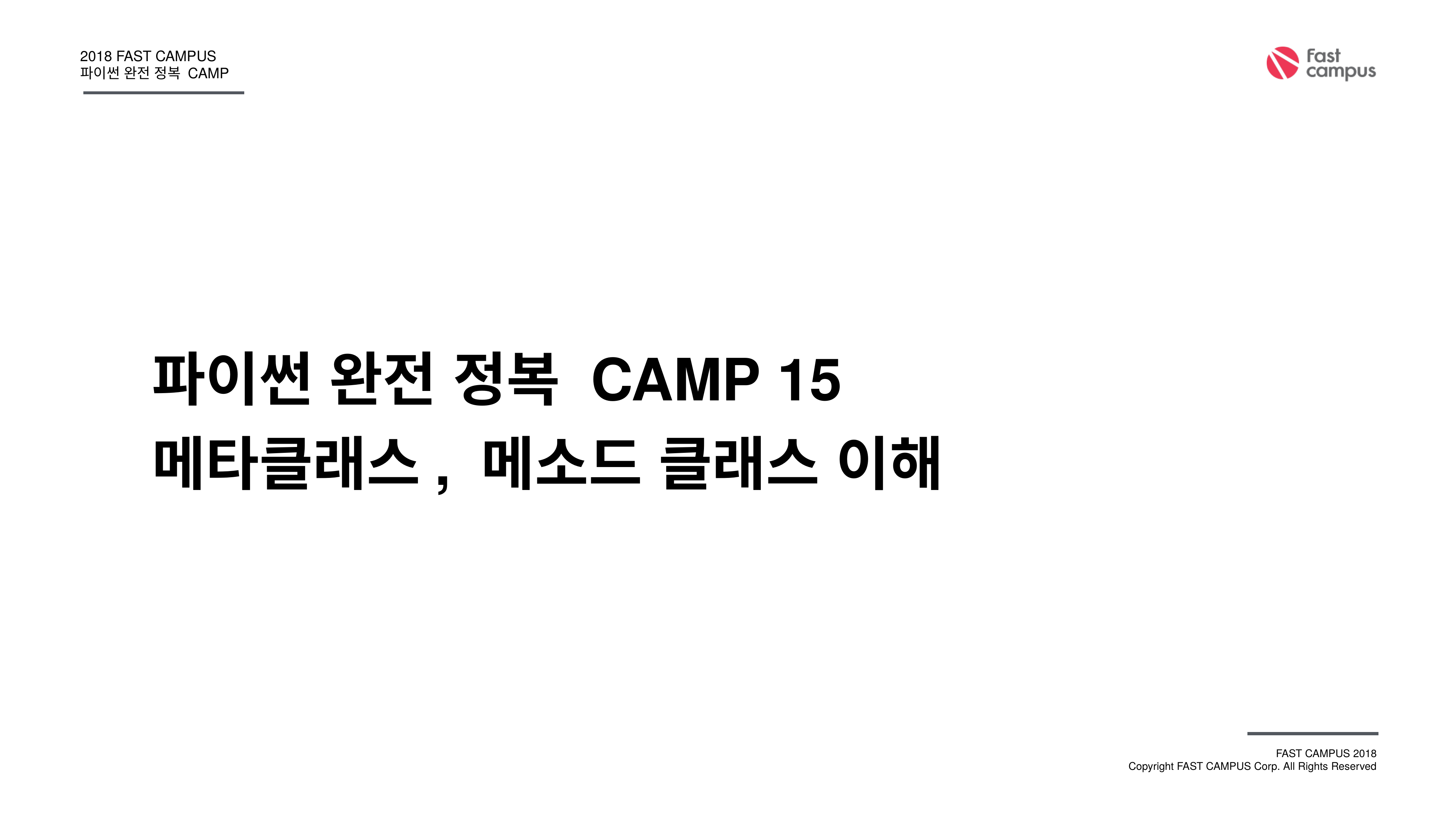

파이썬 완전 정복 CAMP 15
메타클래스, 메소드 클래스 이해